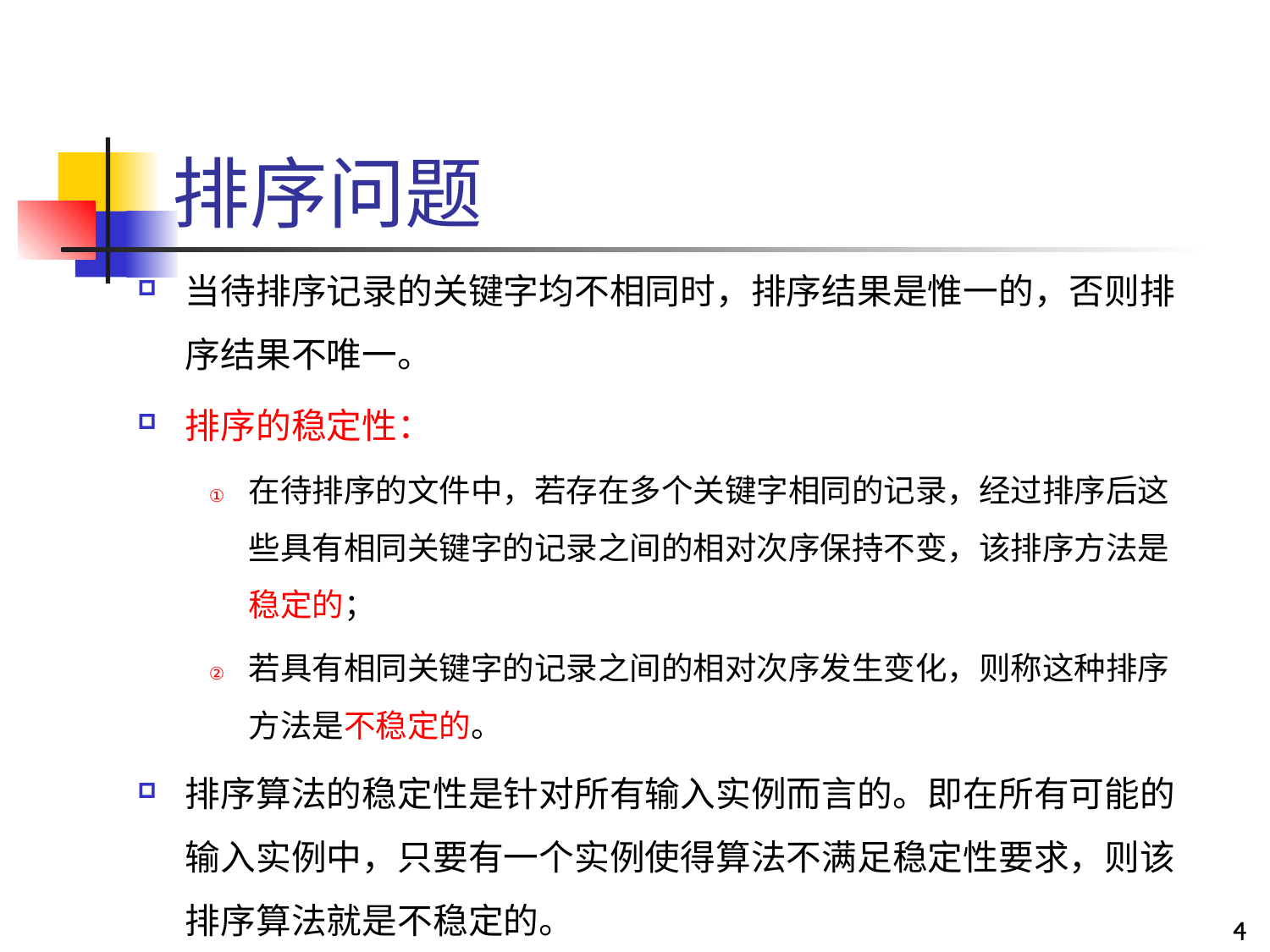

排序问题
当待排序记录的关键字均不相同时，排序结果是惟一的，否则排序结果不唯一。
排序的稳定性：
在待排序的文件中，若存在多个关键字相同的记录，经过排序后这些具有相同关键字的记录之间的相对次序保持不变，该排序方法是稳定的；
若具有相同关键字的记录之间的相对次序发生变化，则称这种排序方法是不稳定的。
排序算法的稳定性是针对所有输入实例而言的。即在所有可能的输入实例中，只要有一个实例使得算法不满足稳定性要求，则该排序算法就是不稳定的。
4